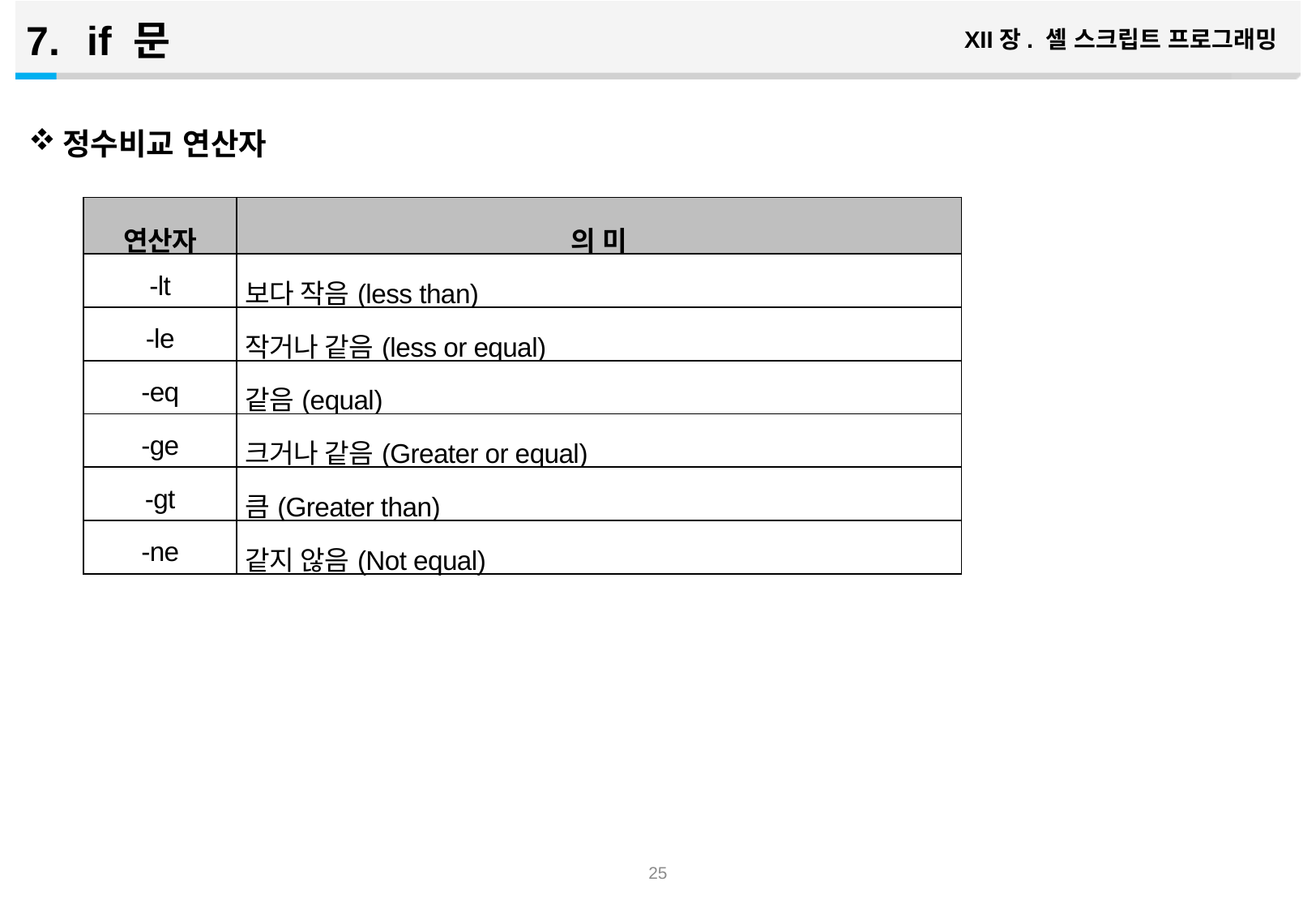

if 문
XII장. 셸 스크립트 프로그래밍
정수비교 연산자
| 연산자 | 의 미 |
| --- | --- |
| -lt | 보다 작음(less than) |
| -le | 작거나 같음(less or equal) |
| -eq | 같음(equal) |
| -ge | 크거나 같음(Greater or equal) |
| -gt | 큼(Greater than) |
| -ne | 같지 않음(Not equal) |
25